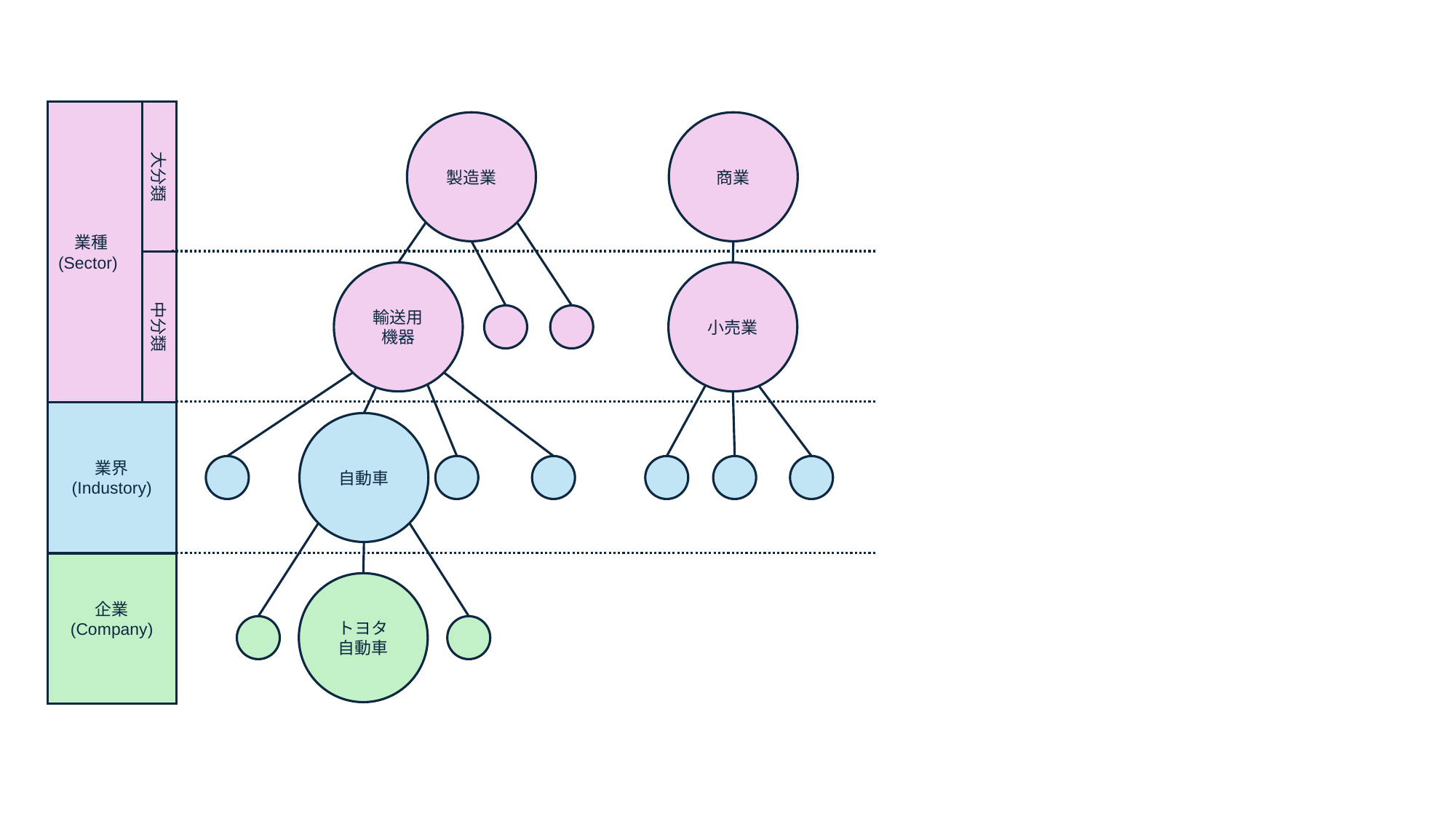

業種
(Sector)
大分類
製造業
商業
中分類
輸送用
機器
小売業

業界
(Industory)
自動車

企業
(Company)

トヨタ
自動車